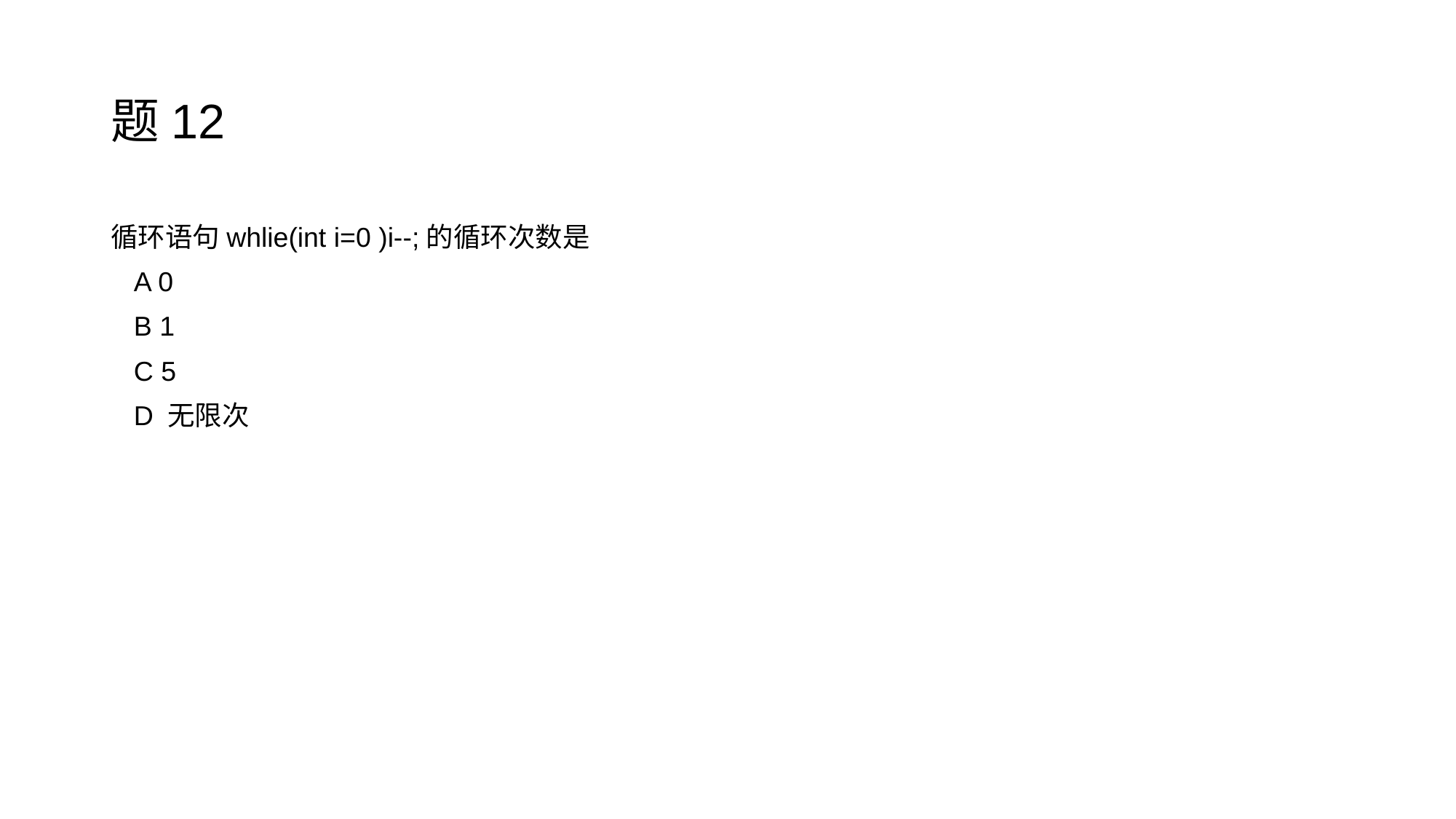

# 题12
循环语句whlie(int i=0 )i--;的循环次数是
   A 0
   B 1
   C 5
   D 无限次